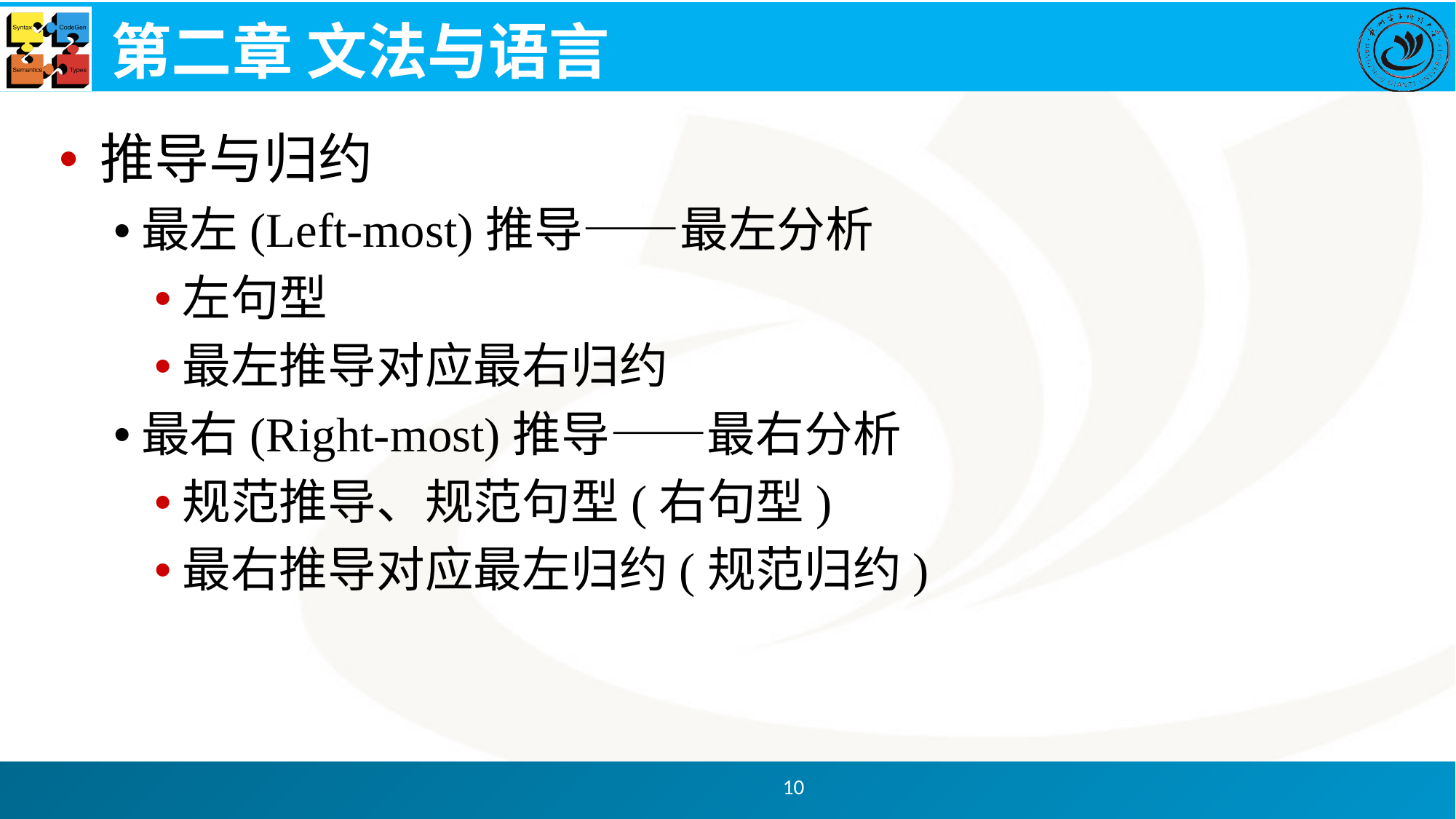

# 第二章 文法与语言
推导与归约
最左(Left-most)推导——最左分析
左句型
最左推导对应最右归约
最右(Right-most)推导——最右分析
规范推导、规范句型(右句型)
最右推导对应最左归约(规范归约)
10